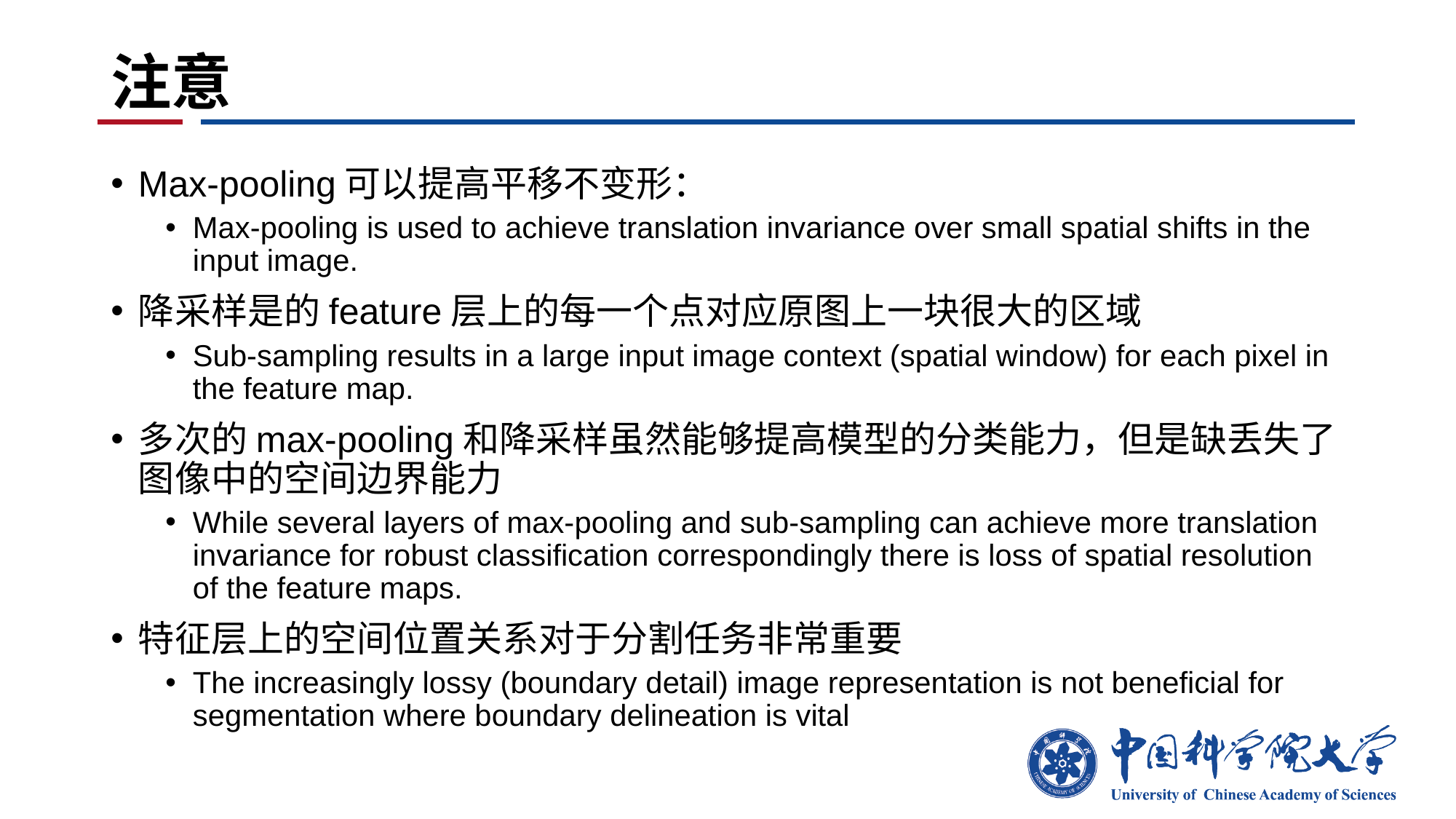

# 注意
Max-pooling可以提高平移不变形：
Max-pooling is used to achieve translation invariance over small spatial shifts in the input image.
降采样是的feature层上的每一个点对应原图上一块很大的区域
Sub-sampling results in a large input image context (spatial window) for each pixel in the feature map.
多次的max-pooling和降采样虽然能够提高模型的分类能力，但是缺丢失了图像中的空间边界能力
While several layers of max-pooling and sub-sampling can achieve more translation invariance for robust classification correspondingly there is loss of spatial resolution of the feature maps.
特征层上的空间位置关系对于分割任务非常重要
The increasingly lossy (boundary detail) image representation is not beneficial for segmentation where boundary delineation is vital